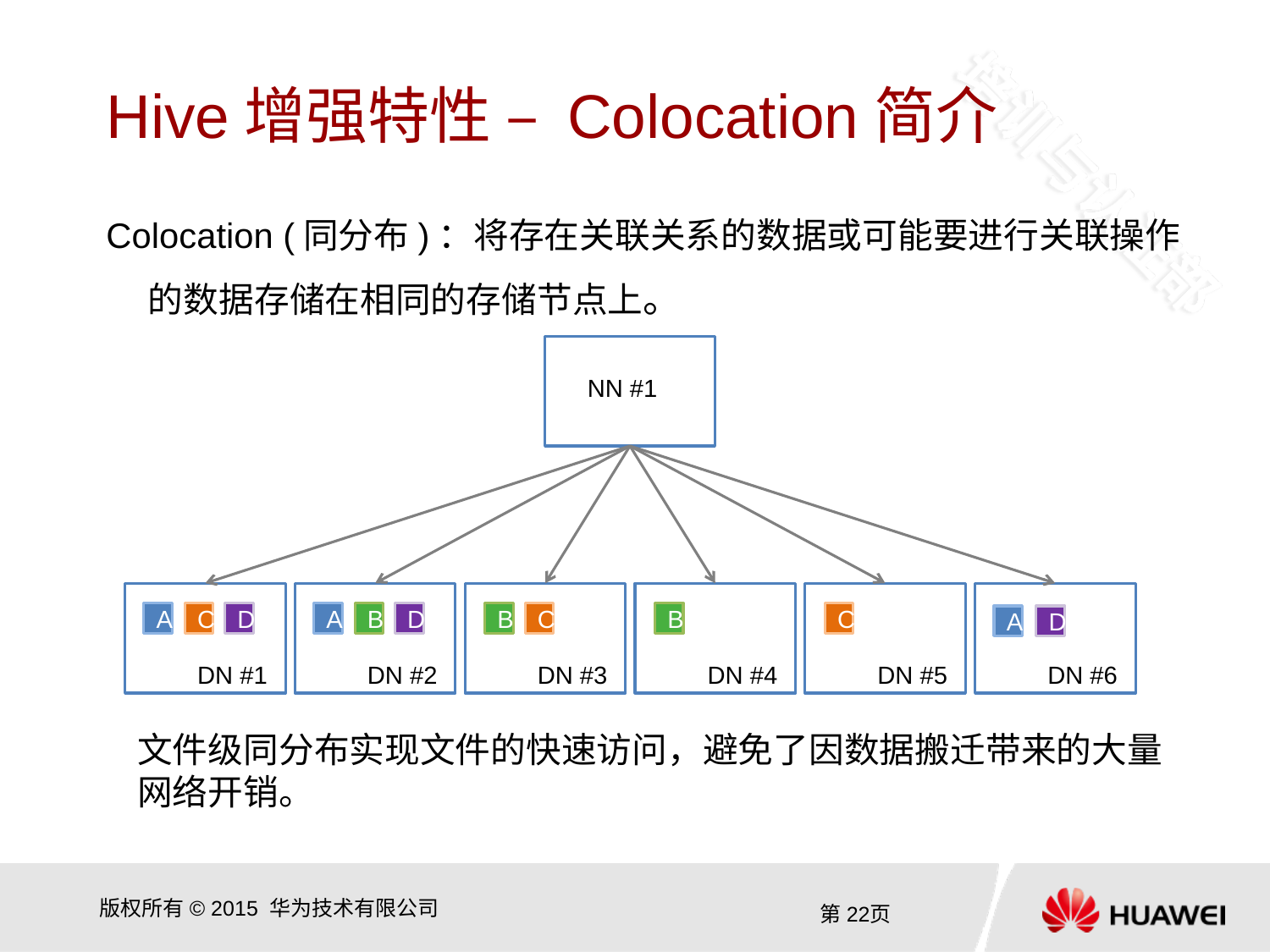

# Hive增强特性 – Colocation简介
Colocation (同分布)：将存在关联关系的数据或可能要进行关联操作的数据存储在相同的存储节点上。

NN #1

A
C
D
A
B
D
B
C
B
C
A
D
DN #1
DN #2
DN #3
DN #4
DN #5
DN #6
文件级同分布实现文件的快速访问，避免了因数据搬迁带来的大量网络开销。